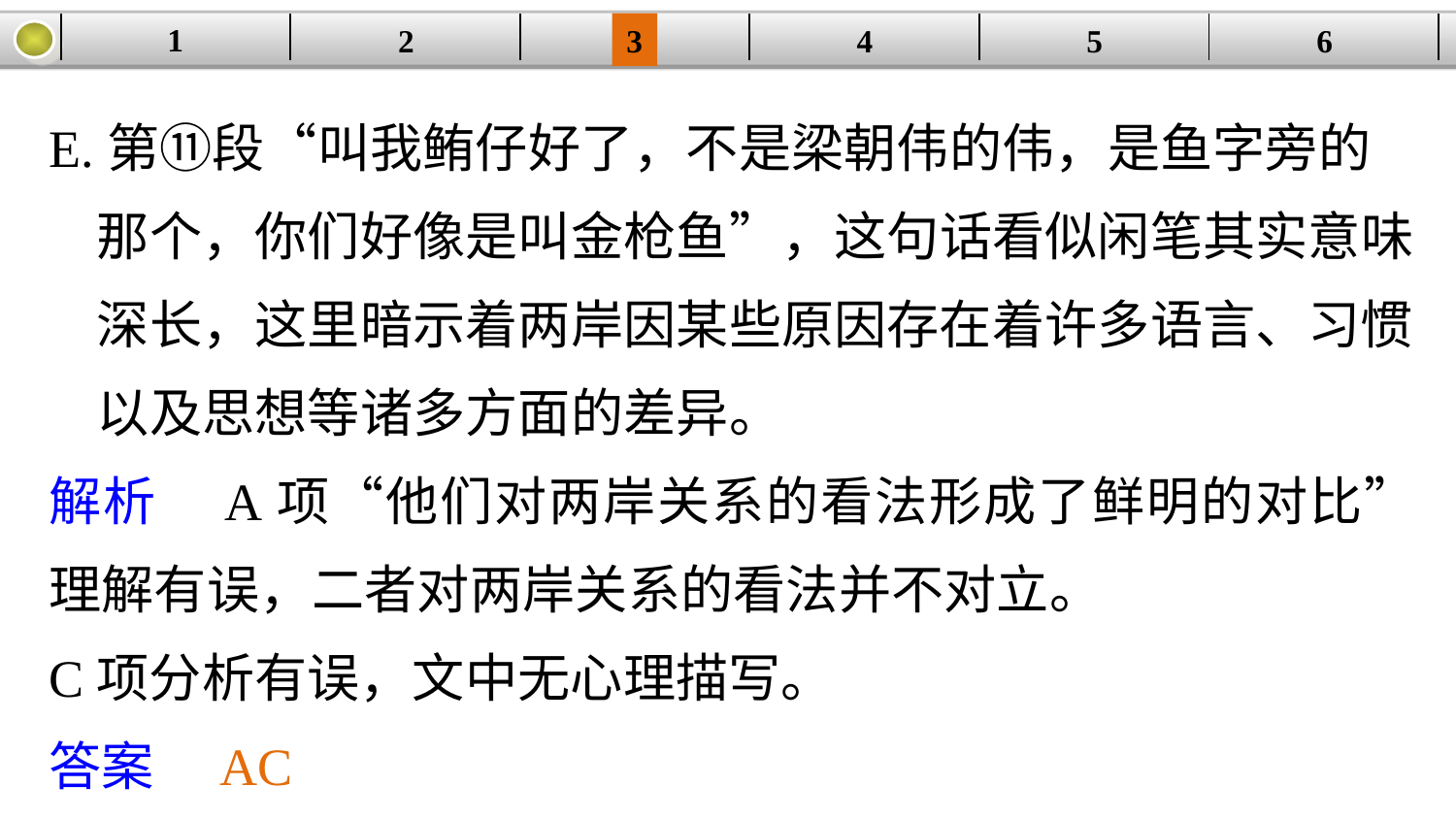

1
2
3
4
|  |  |  |  |  |  |
| --- | --- | --- | --- | --- | --- |
5
6

E.第⑪段“叫我鲔仔好了，不是梁朝伟的伟，是鱼字旁的
   那个，你们好像是叫金枪鱼”，这句话看似闲笔其实意味
   深长，这里暗示着两岸因某些原因存在着许多语言、习惯
   以及思想等诸多方面的差异。
解析　A项“他们对两岸关系的看法形成了鲜明的对比”理解有误，二者对两岸关系的看法并不对立。
C项分析有误，文中无心理描写。
答案　AC